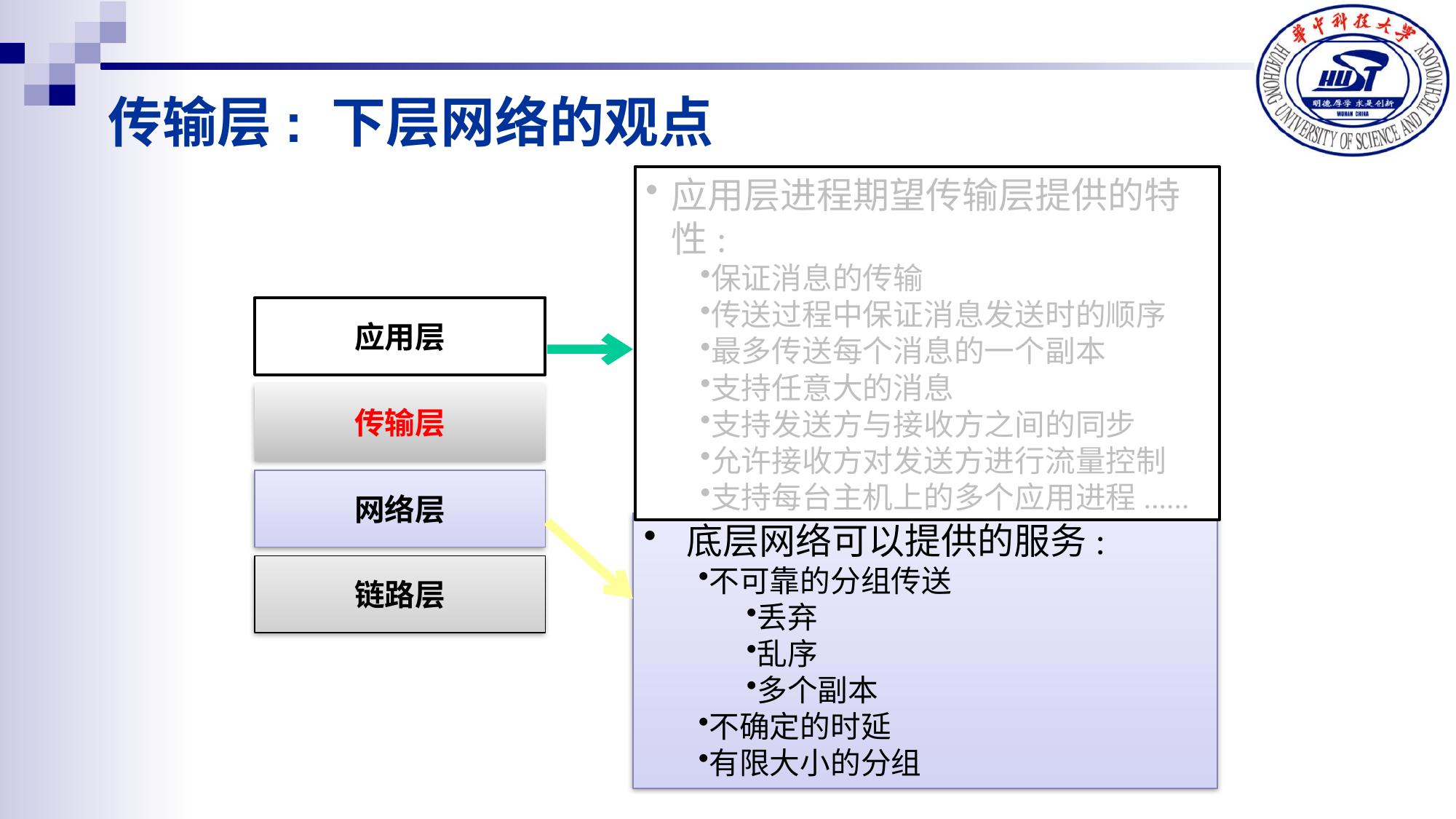

# 传输层: 下层网络的观点
应用层进程期望传输层提供的特性:
保证消息的传输
传送过程中保证消息发送时的顺序
最多传送每个消息的一个副本
支持任意大的消息
支持发送方与接收方之间的同步
允许接收方对发送方进行流量控制
支持每台主机上的多个应用进程......
应用层
传输层
网络层
链路层

 底层网络可以提供的服务:
不可靠的分组传送
丢弃
乱序
多个副本
不确定的时延
有限大小的分组